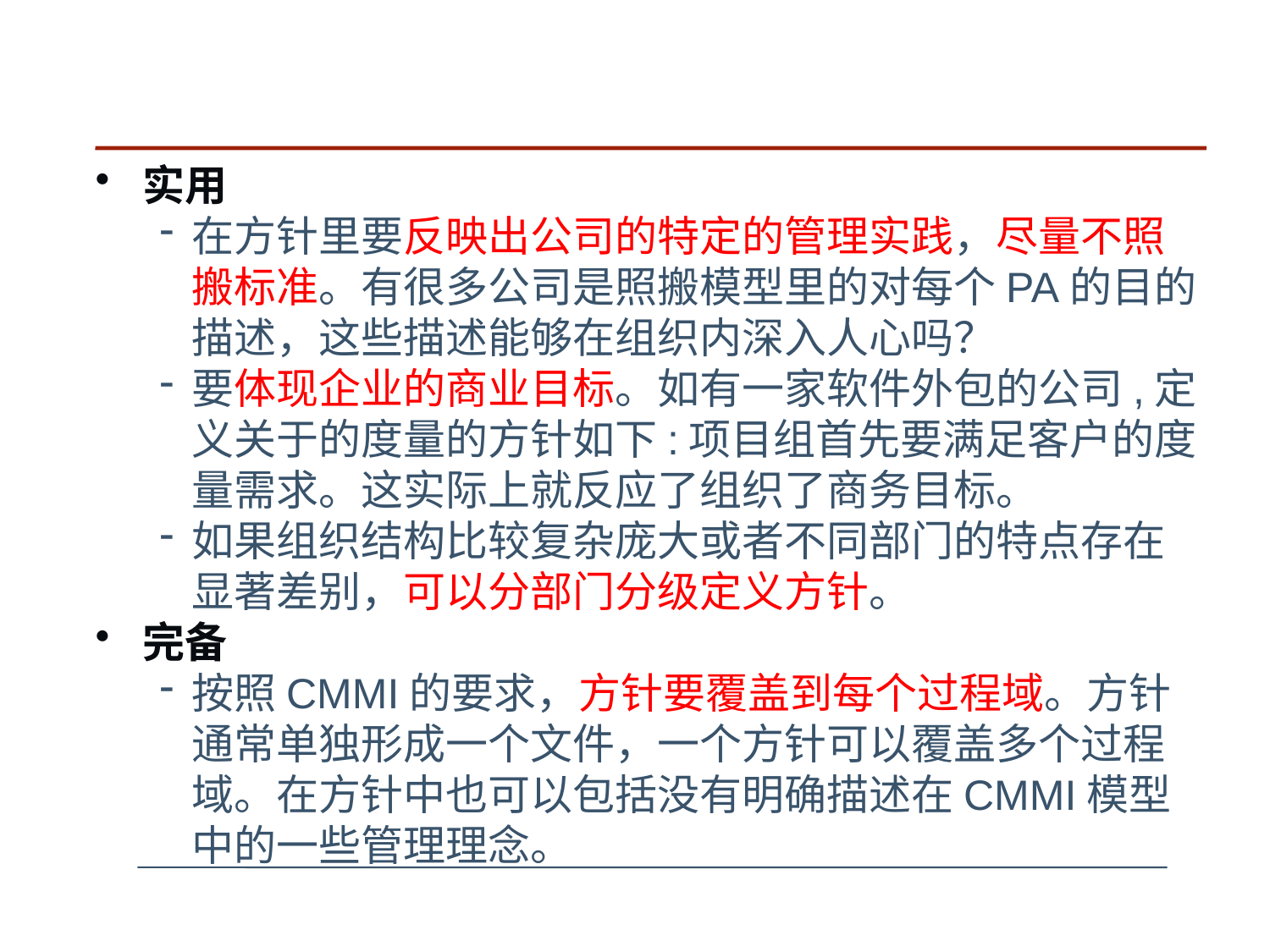

#
实用
在方针里要反映出公司的特定的管理实践，尽量不照搬标准。有很多公司是照搬模型里的对每个PA的目的描述，这些描述能够在组织内深入人心吗？
要体现企业的商业目标。如有一家软件外包的公司,定义关于的度量的方针如下:项目组首先要满足客户的度量需求。这实际上就反应了组织了商务目标。
如果组织结构比较复杂庞大或者不同部门的特点存在显著差别，可以分部门分级定义方针。
完备
按照CMMI的要求，方针要覆盖到每个过程域。方针通常单独形成一个文件，一个方针可以覆盖多个过程域。在方针中也可以包括没有明确描述在CMMI模型中的一些管理理念。